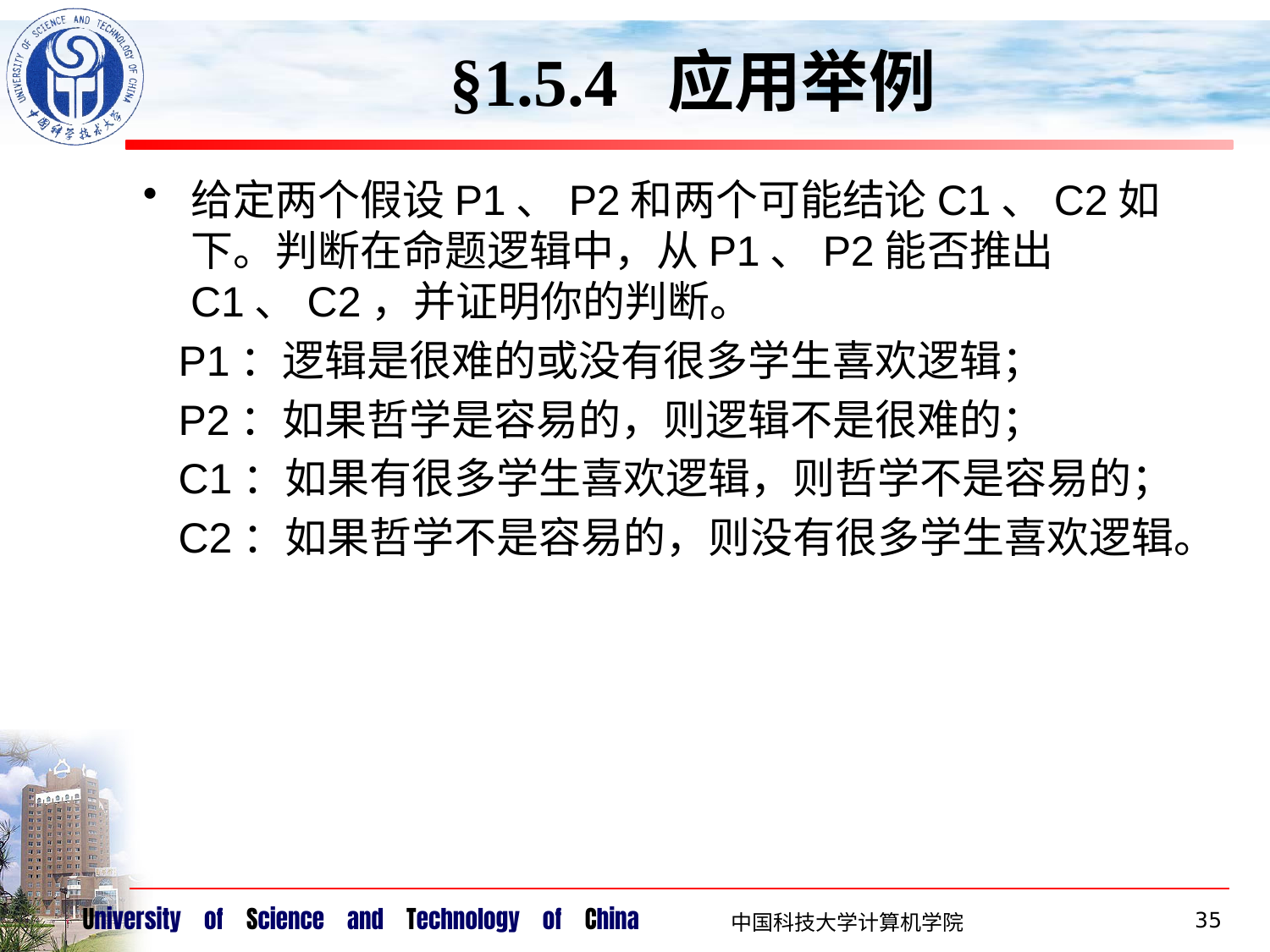

# §1.5.4  应用举例
给定两个假设P1、P2和两个可能结论C1、C2如下。判断在命题逻辑中，从P1、P2能否推出C1、C2，并证明你的判断。
   P1：逻辑是很难的或没有很多学生喜欢逻辑；
   P2：如果哲学是容易的，则逻辑不是很难的；
   C1：如果有很多学生喜欢逻辑，则哲学不是容易的；
   C2：如果哲学不是容易的，则没有很多学生喜欢逻辑。